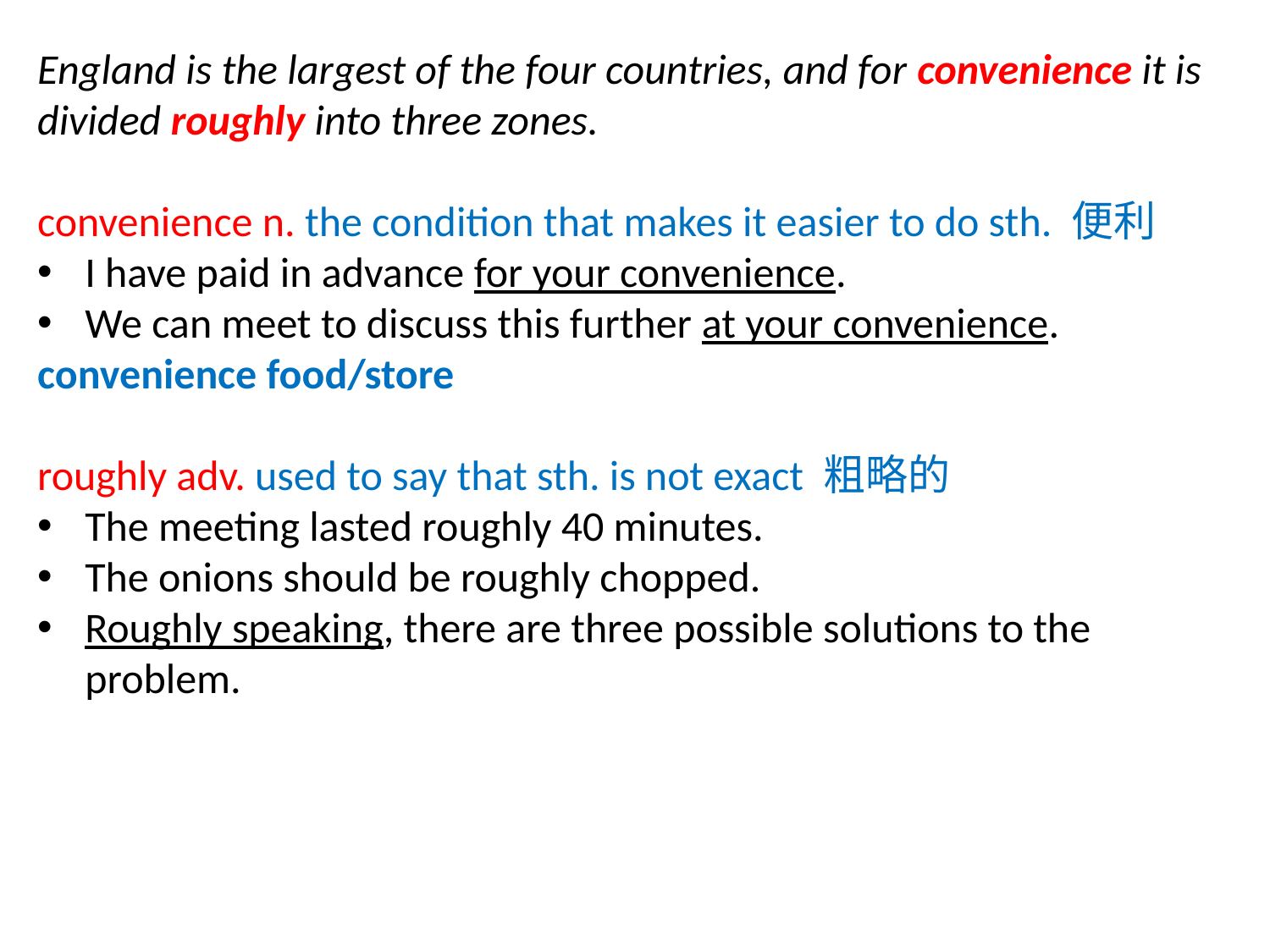

England is the largest of the four countries, and for convenience it is divided roughly into three zones.

convenience n. the condition that makes it easier to do sth. 便利
I have paid in advance for your convenience.
We can meet to discuss this further at your convenience.
convenience food/store

roughly adv. used to say that sth. is not exact 粗略的
The meeting lasted roughly 40 minutes.
The onions should be roughly chopped.
Roughly speaking, there are three possible solutions to the problem.